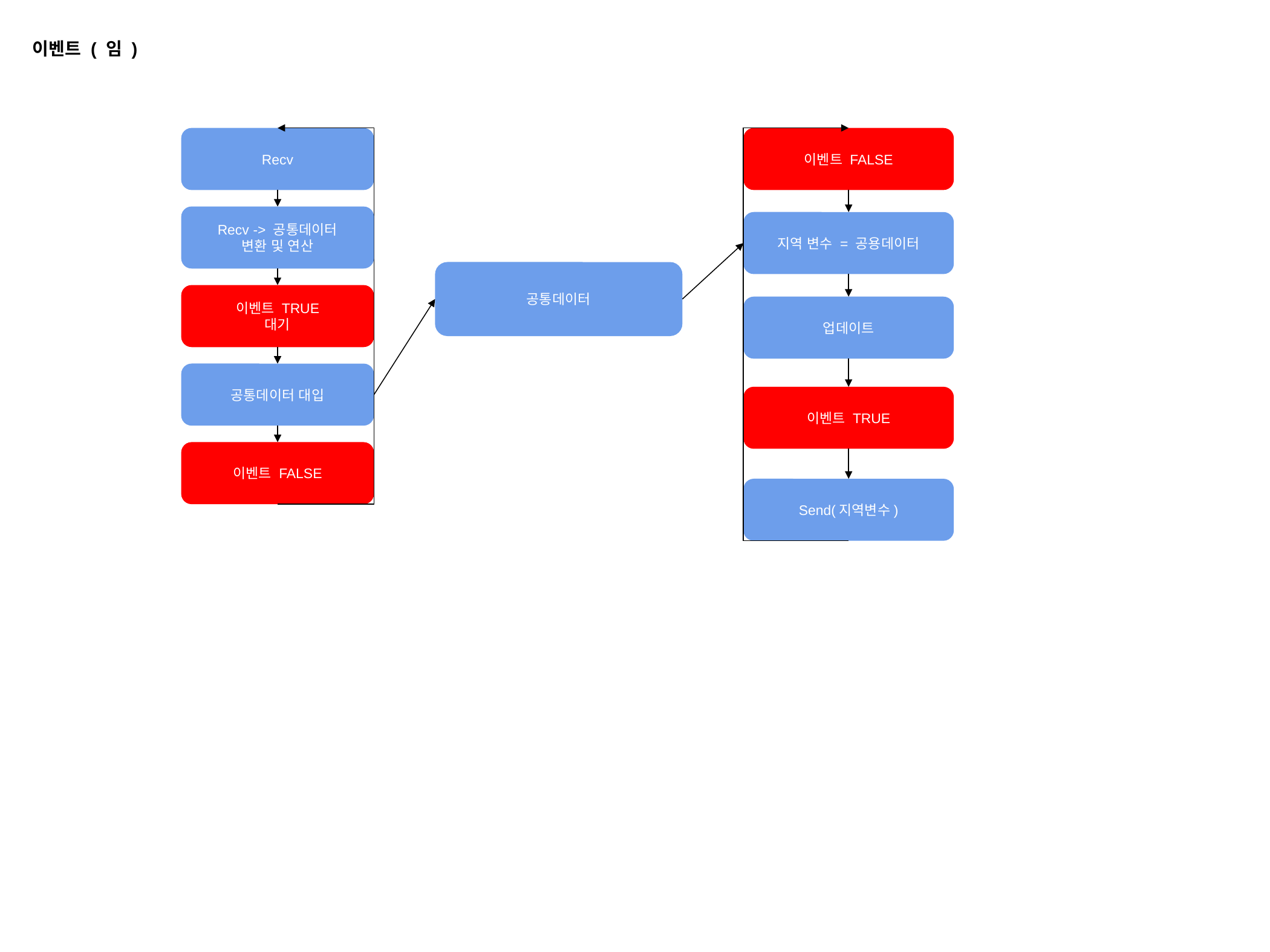

이벤트 ( 임 )
Recv
이벤트 FALSE
Recv -> 공통데이터
변환 및 연산
지역 변수 = 공용데이터
공통데이터
이벤트 TRUE
대기
업데이트
공통데이터 대입
이벤트 TRUE
이벤트 FALSE
Send(지역변수)